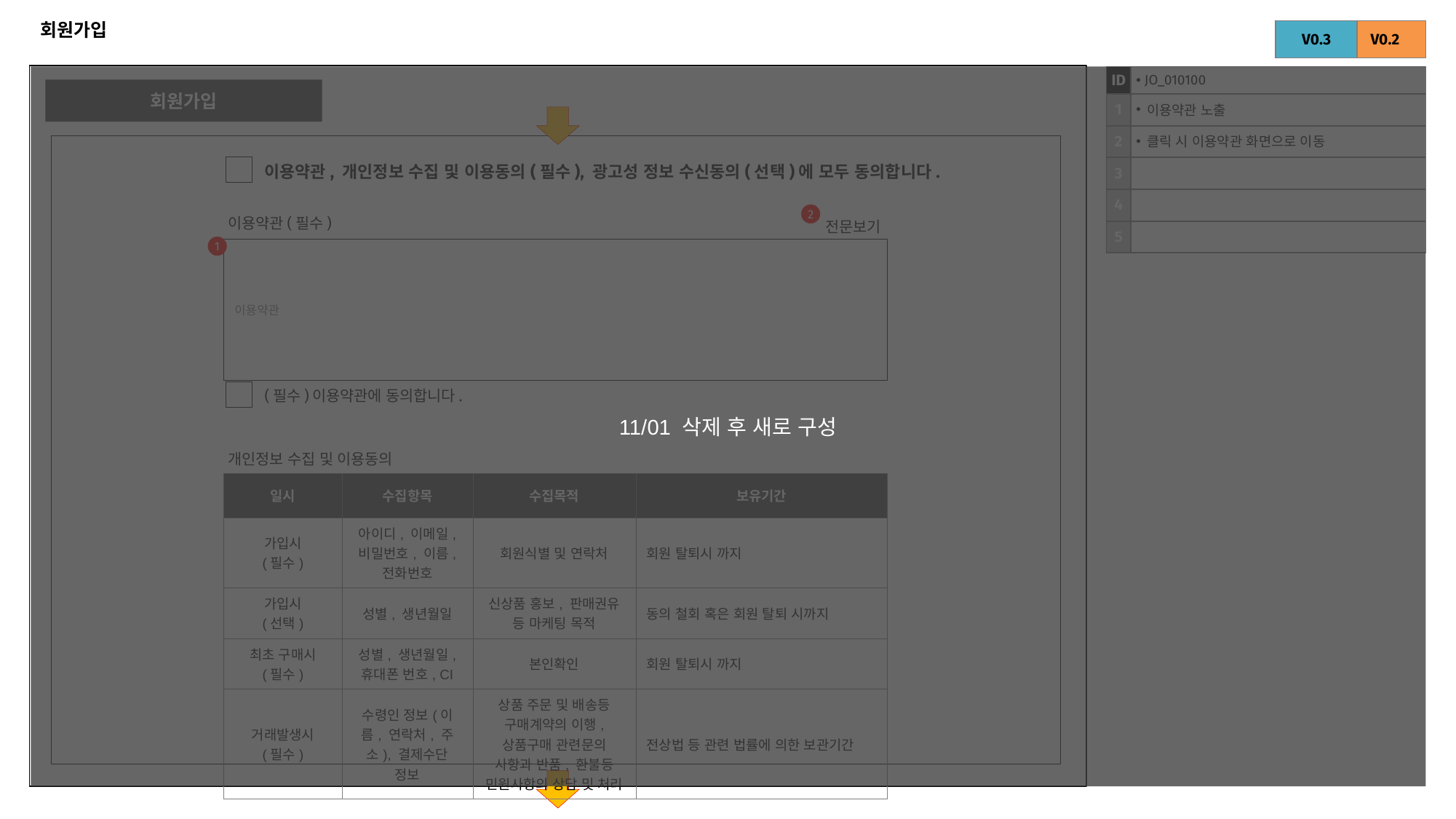

# 회원가입
| V0.3 |
| --- |
| V0.2 |
| --- |

11/01 삭제 후 새로 구성
| ID | JO\_010100 |
| --- | --- |
| 1 | 이용약관 노출 |
| 2 | 클릭 시 이용약관 화면으로 이동 |
| 3 |  |
| 4 |  |
| 5 |  |
회원가입

이용약관, 개인정보 수집 및 이용동의(필수), 광고성 정보 수신동의(선택)에 모두 동의합니다.
2
이용약관(필수)
전문보기
1
 이용약관

(필수)이용약관에 동의합니다.
개인정보 수집 및 이용동의
| 일시 | 수집항목 | 수집목적 | 보유기간 |
| --- | --- | --- | --- |
| 가입시 (필수) | 아이디, 이메일, 비밀번호, 이름, 전화번호 | 회원식별 및 연락처 | 회원 탈퇴시 까지 |
| 가입시 (선택) | 성별, 생년월일 | 신상품 홍보, 판매권유 등 마케팅 목적 | 동의 철회 혹은 회원 탈퇴 시까지 |
| 최초 구매시 (필수) | 성별, 생년월일, 휴대폰 번호, CI | 본인확인 | 회원 탈퇴시 까지 |
| 거래발생시 (필수) | 수령인 정보(이름, 연락처, 주소), 결제수단 정보 | 상품 주문 및 배송등 구매계약의 이행, 상품구매 관련문의 사항과 반품, 환불등 민원사항의 상담 및 처리 | 전상법 등 관련 법률에 의한 보관기간 |